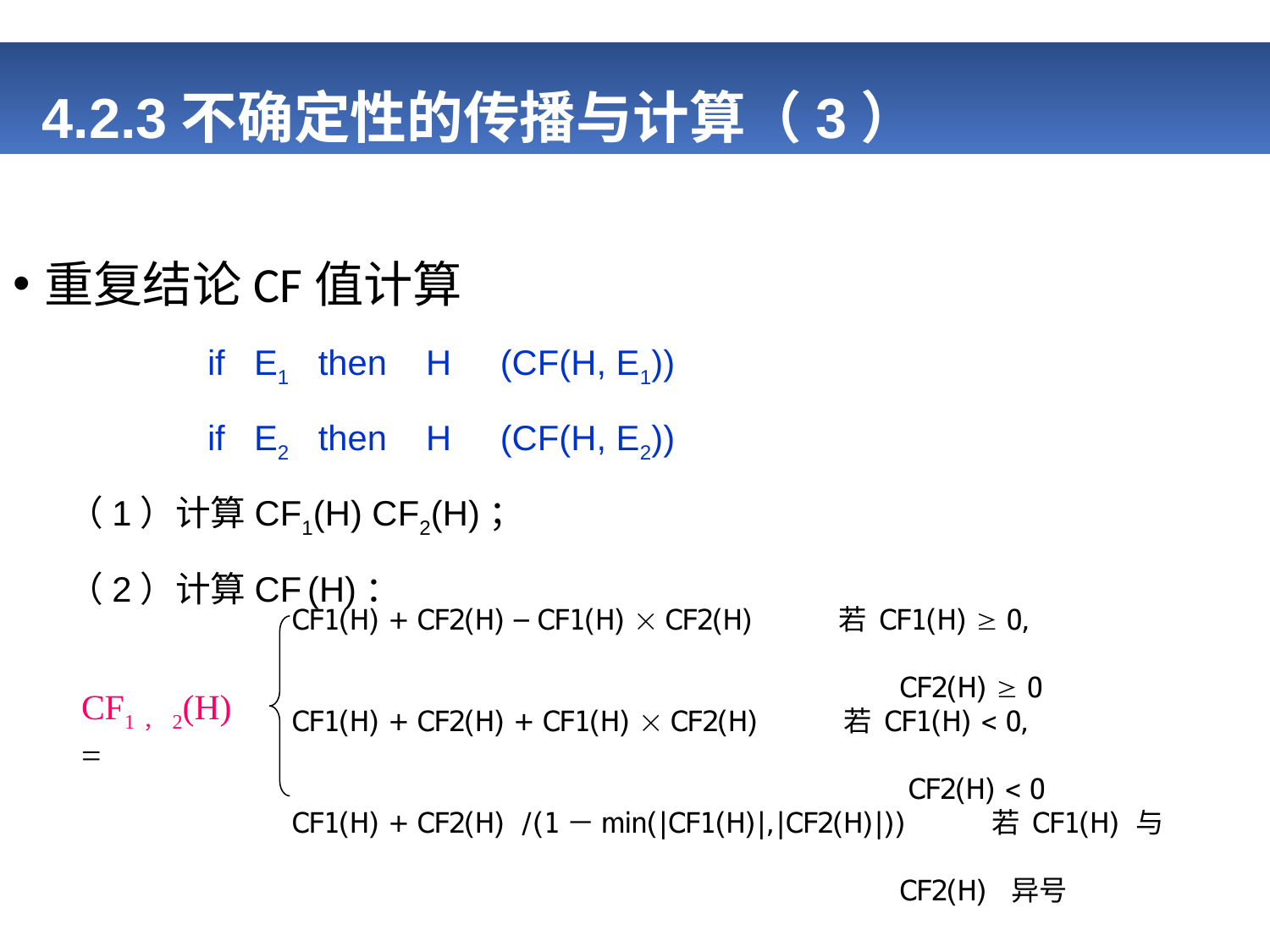

# 4.2.3不确定性的传播与计算（3）
重复结论CF值计算
                    if   E1   then    H     (CF(H, E1))
                    if   E2   then    H     (CF(H, E2))
      （1）计算CF1(H) CF2(H)；
      （2）计算CF (H)：

CF1(H) + CF2(H) – CF1(H) × CF2(H)         若 CF1(H) ≥ 0,
                                                                      CF2(H) ≥ 0
CF1(H) + CF2(H) + CF1(H) × CF2(H)         若 CF1(H) < 0,
                                                                       CF2(H) < 0
CF1(H) + CF2(H)  /(1－min(|CF1(H)|,|CF2(H)|))         若 CF1(H) 与
                                                                      CF2(H)  异号

CF1，2(H) =